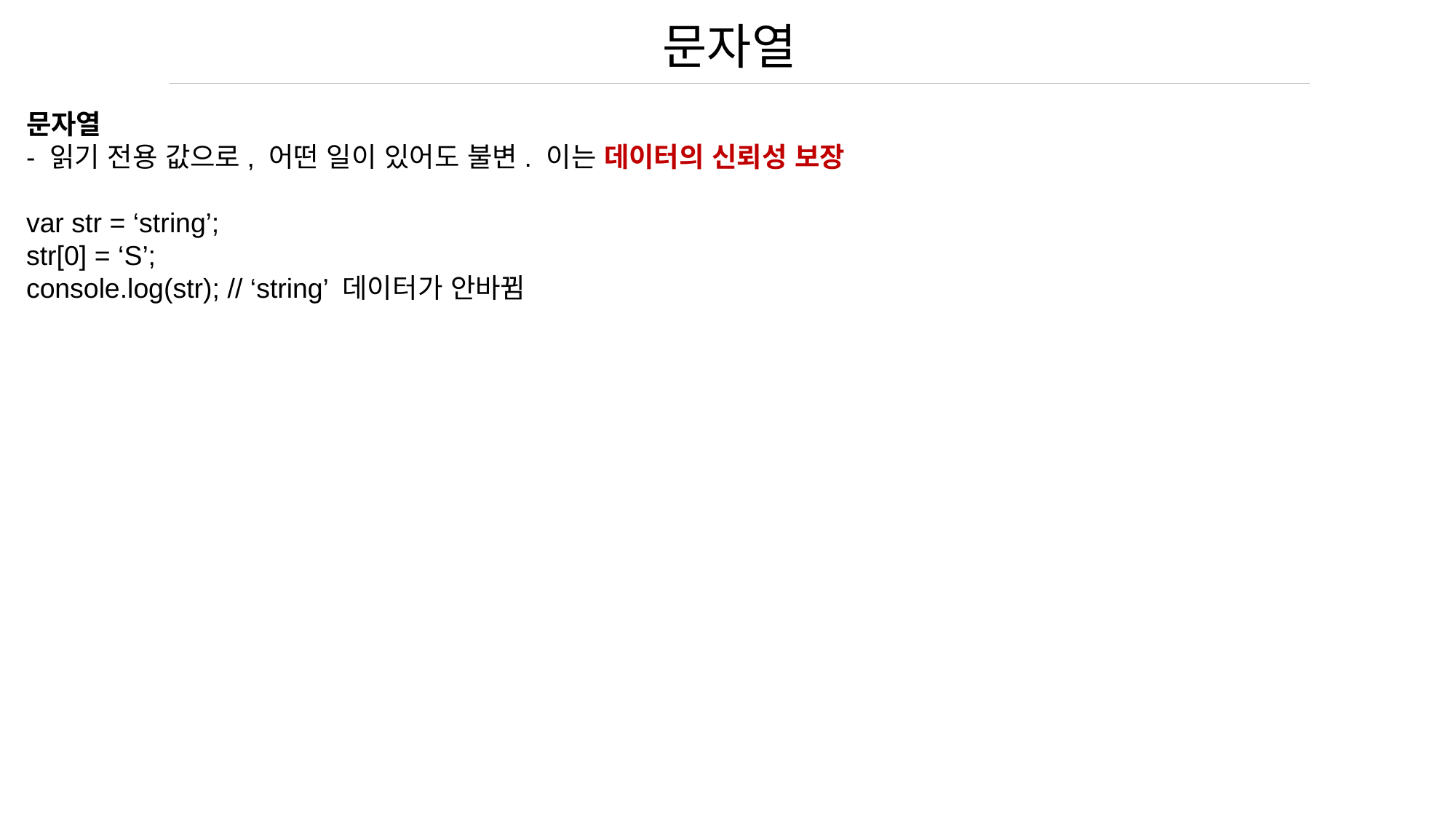

문자열
문자열
- 읽기 전용 값으로, 어떤 일이 있어도 불변. 이는 데이터의 신뢰성 보장

var str = ‘string’;
str[0] = ‘S’;
console.log(str); // ‘string’ 데이터가 안바뀜